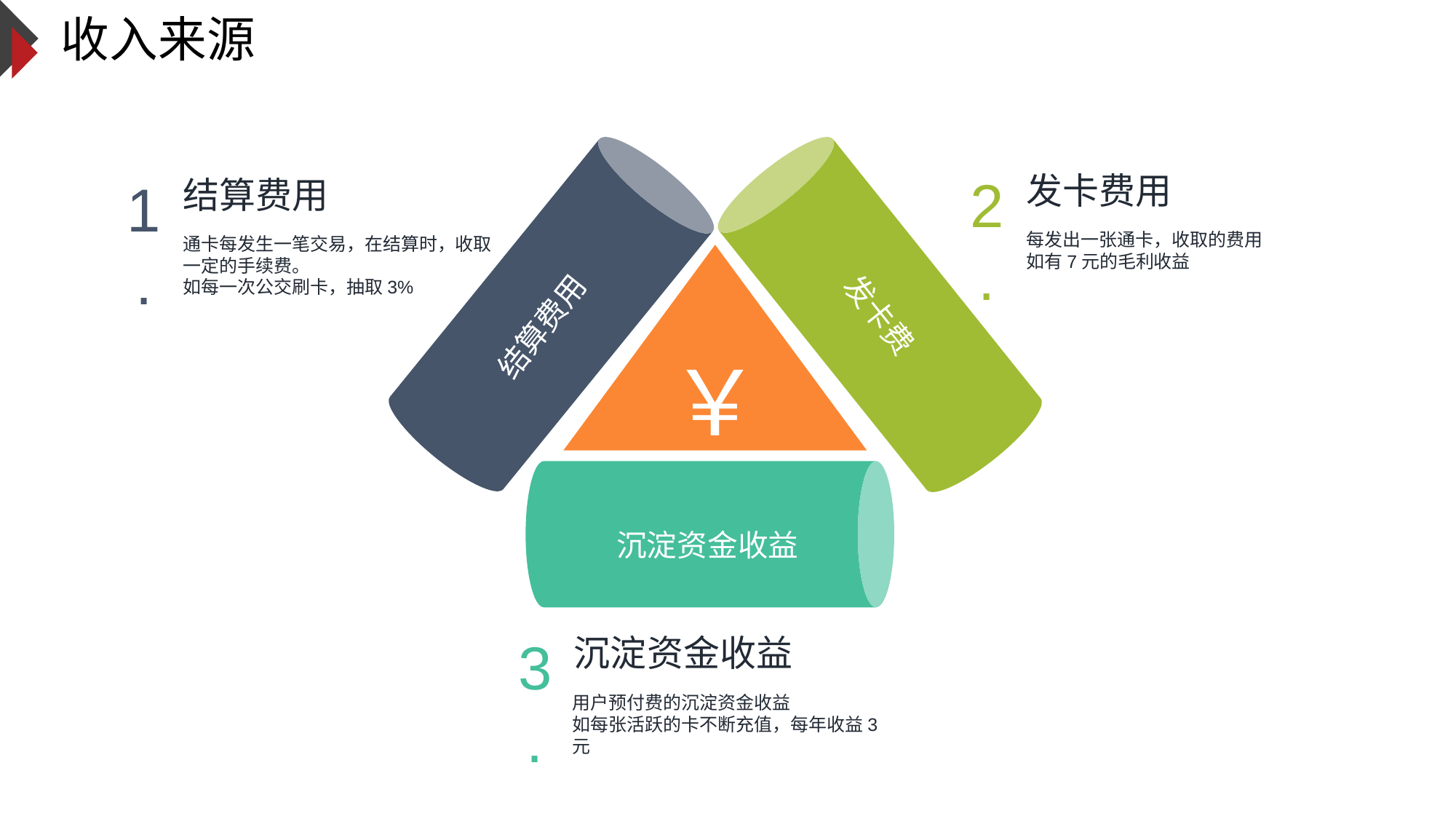

# 收入来源

￥
发卡费
结算费用

沉淀资金收益
2.
发卡费用
每发出一张通卡，收取的费用
如有7元的毛利收益
1.
结算费用
通卡每发生一笔交易，在结算时，收取一定的手续费。
如每一次公交刷卡，抽取3%
3.
沉淀资金收益
用户预付费的沉淀资金收益
如每张活跃的卡不断充值，每年收益3元